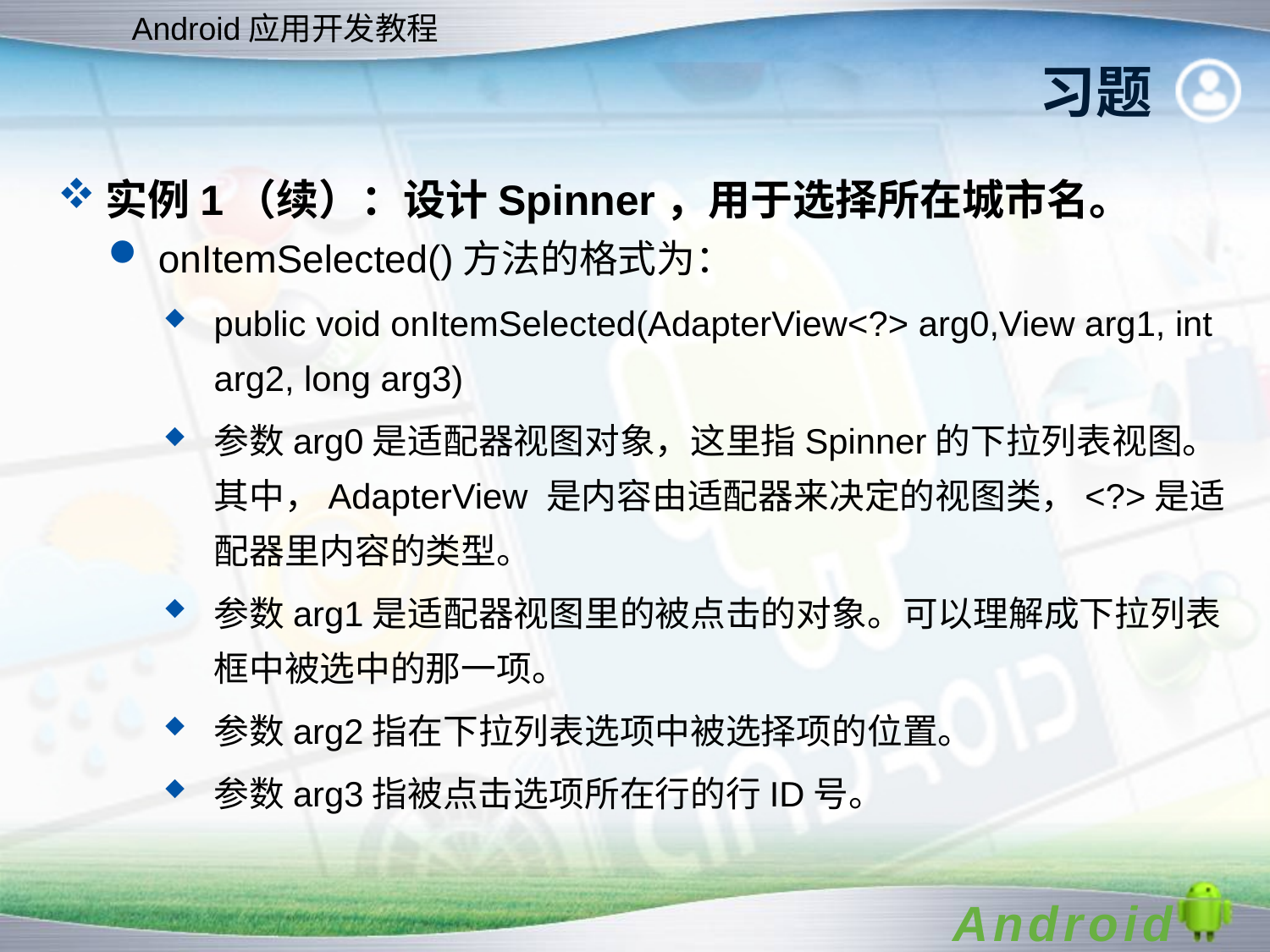

# 习题
实例1（续）：设计Spinner，用于选择所在城市名。
onItemSelected()方法的格式为：
public void onItemSelected(AdapterView<?> arg0,View arg1, int arg2, long arg3)
参数arg0是适配器视图对象，这里指Spinner的下拉列表视图。其中，AdapterView 是内容由适配器来决定的视图类，<?>是适配器里内容的类型。
参数arg1是适配器视图里的被点击的对象。可以理解成下拉列表框中被选中的那一项。
参数arg2指在下拉列表选项中被选择项的位置。
参数arg3指被点击选项所在行的行ID号。